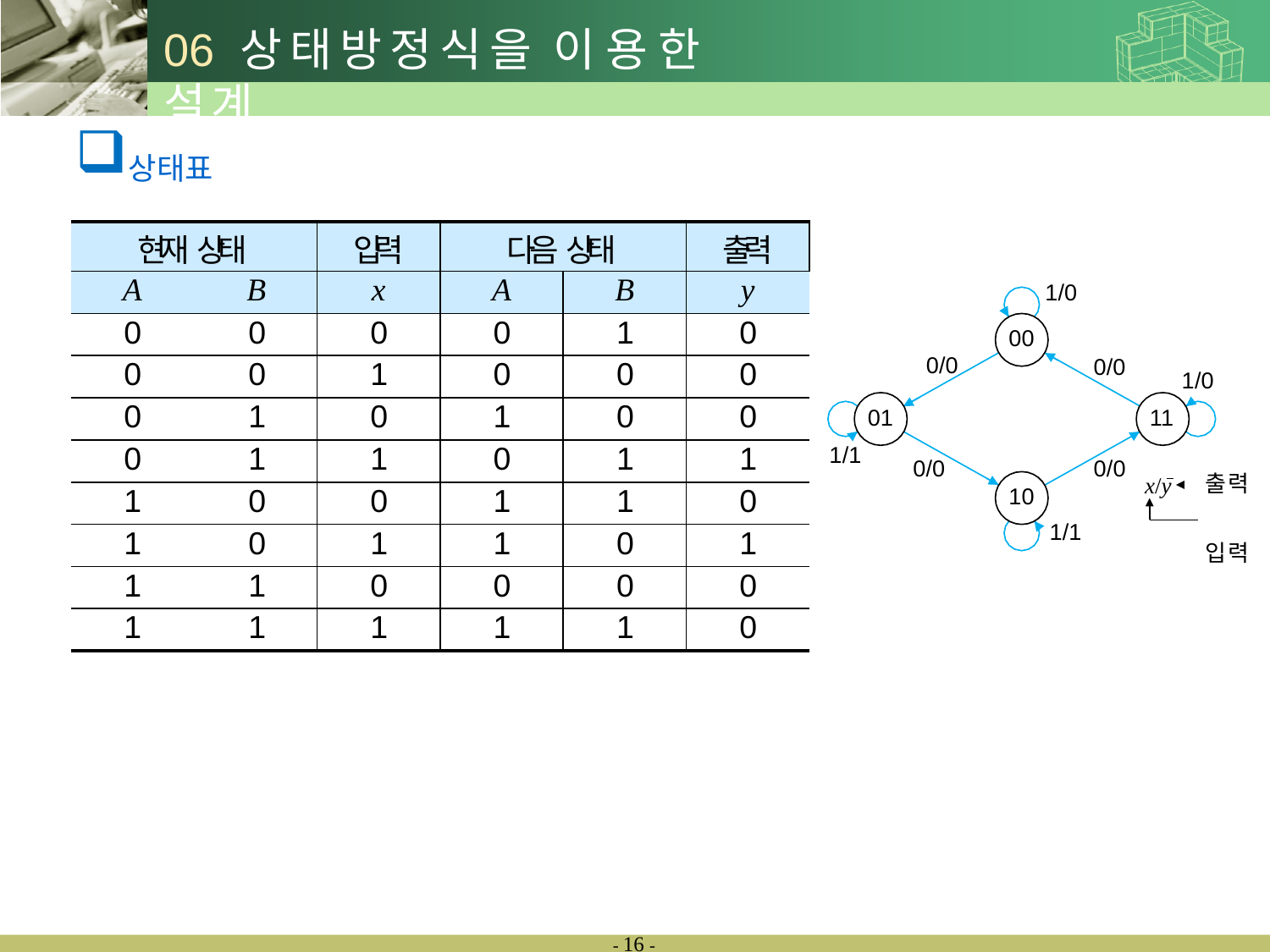

# 06	상태방정식을 이용한 설계
상태표
| 현재 상태 |  | 입력 | 다음 상태 |  | 출력 |
| --- | --- | --- | --- | --- | --- |
| A | B | x | A | B | y |
| 0 | 0 | 0 | 0 | 1 | 0 |
| 0 | 0 | 1 | 0 | 0 | 0 |
| 0 | 1 | 0 | 1 | 0 | 0 |
| 0 | 1 | 1 | 0 | 1 | 1 |
| 1 | 0 | 0 | 1 | 1 | 0 |
| 1 | 0 | 1 | 1 | 0 | 1 |
| 1 | 1 | 0 | 0 | 0 | 0 |
| 1 | 1 | 1 | 1 | 1 | 0 |
1/0
00

0/0
0/0
1/0

01
11
1/1
0/0
0/0
출력  입력
x/y

10
1/1
- 16 -